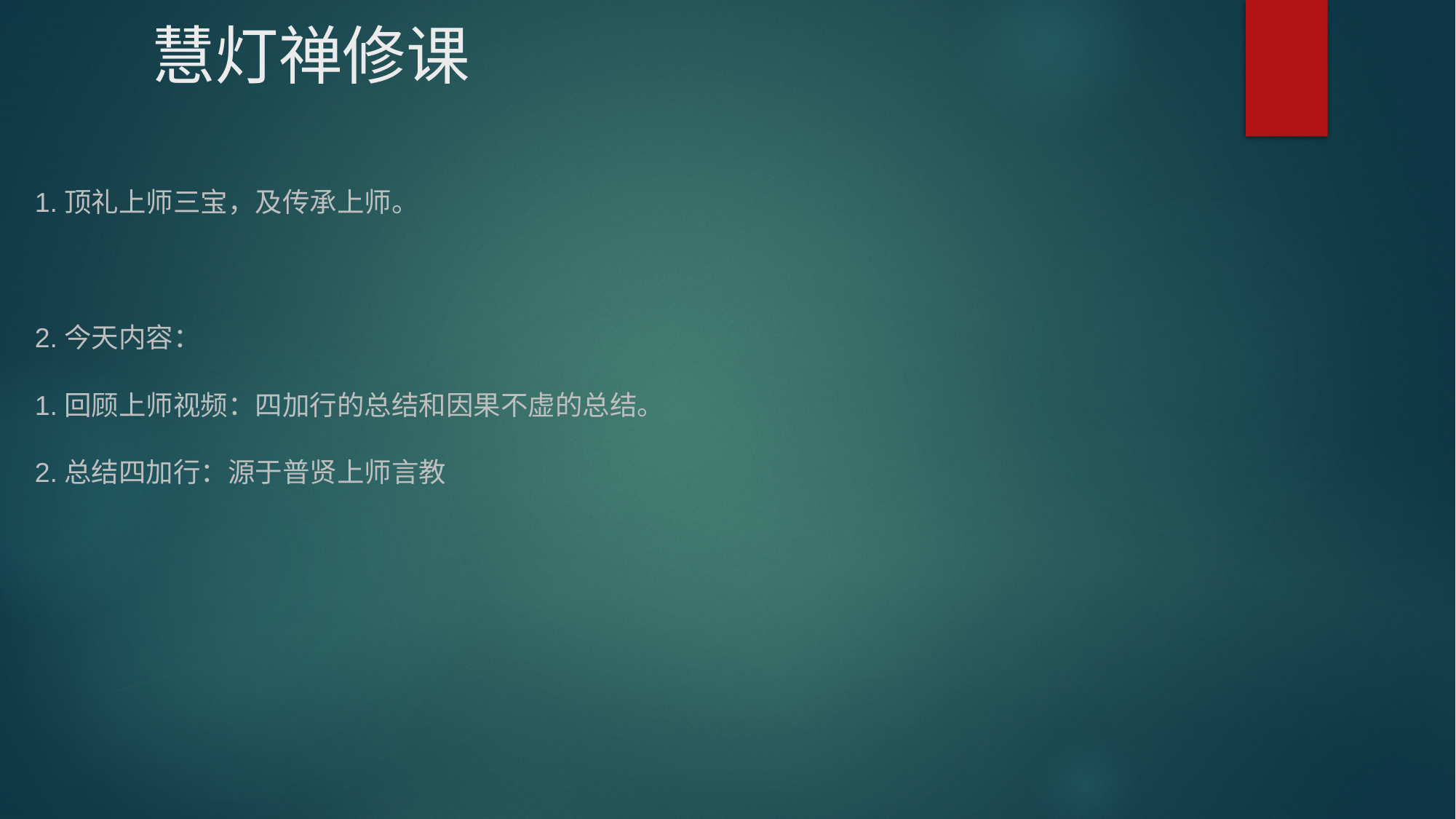

慧灯禅修课

1.顶礼上师三宝，及传承上师。

2.今天内容：
1.回顾上师视频：四加行的总结和因果不虚的总结。
2.总结四加行：源于普贤上师言教